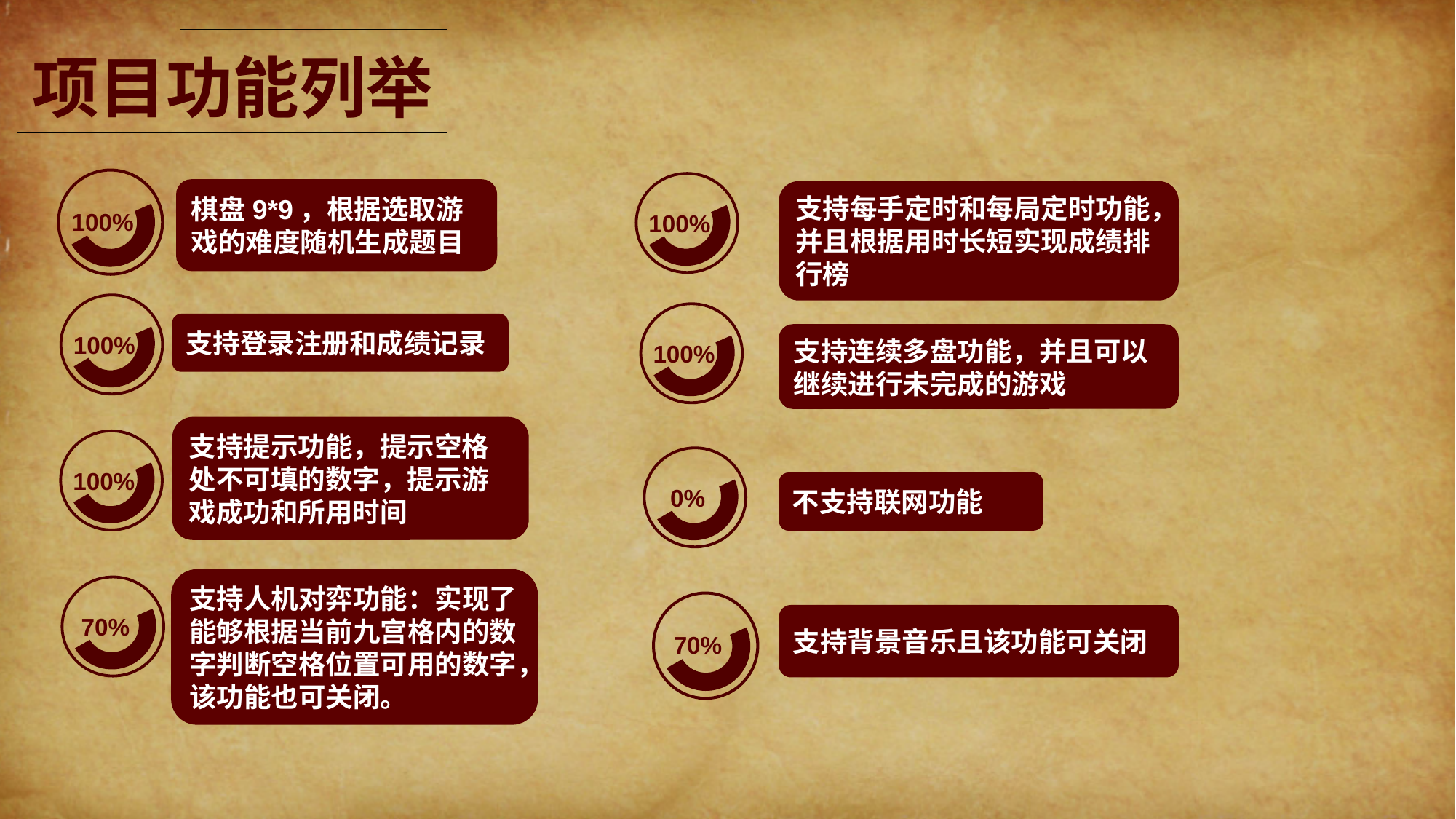

项目功能列举

100%

100%
棋盘9*9，根据选取游戏的难度随机生成题目
支持每手定时和每局定时功能，并且根据用时长短实现成绩排行榜

100%

100%
支持登录注册和成绩记录
支持连续多盘功能，并且可以继续进行未完成的游戏
支持提示功能，提示空格处不可填的数字，提示游戏成功和所用时间

100%

0%
不支持联网功能
支持人机对弈功能：实现了能够根据当前九宫格内的数字判断空格位置可用的数字，该功能也可关闭。

70%

70%
支持背景音乐且该功能可关闭